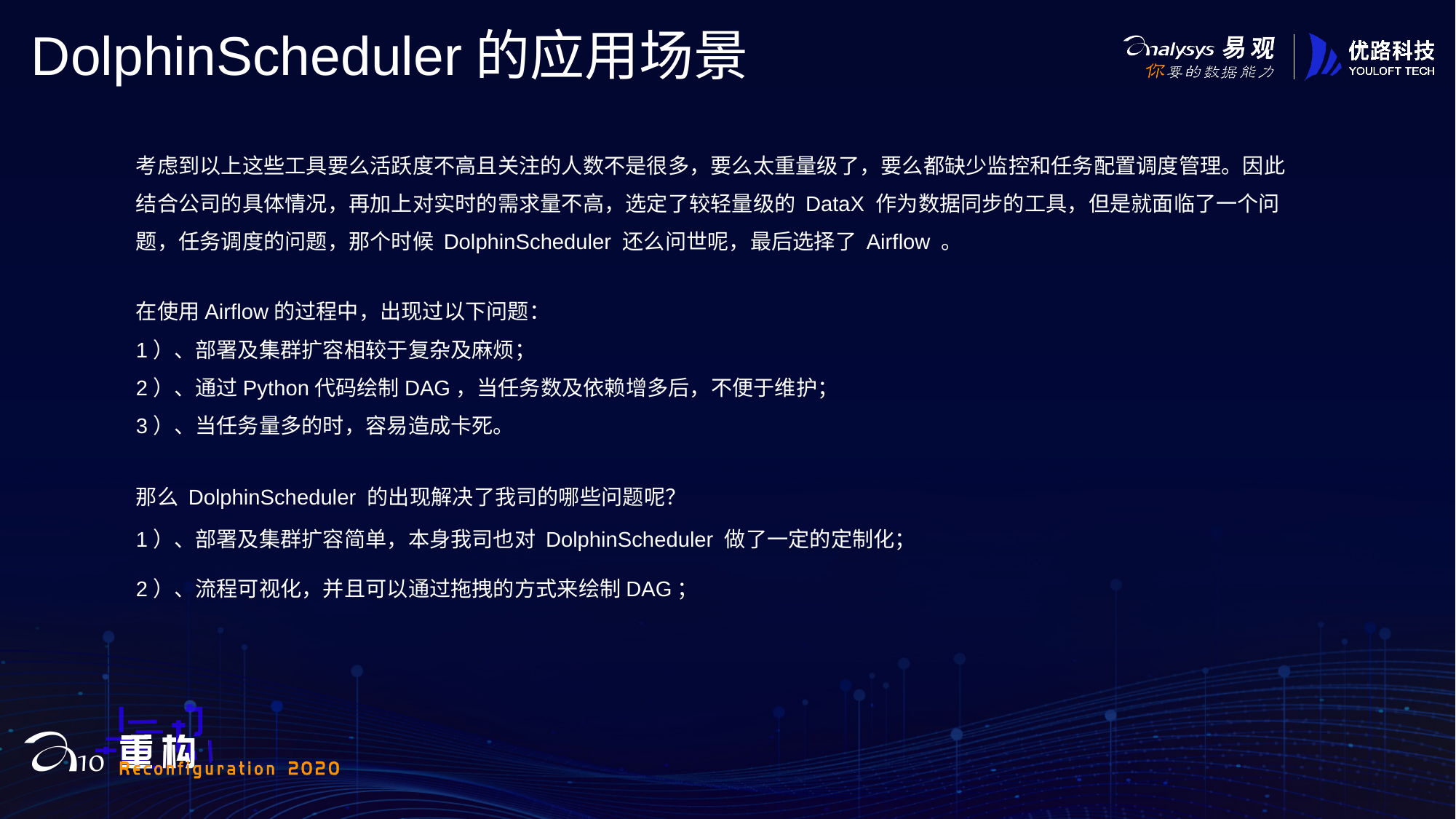

# DolphinScheduler的应用场景
考虑到以上这些工具要么活跃度不高且关注的人数不是很多，要么太重量级了，要么都缺少监控和任务配置调度管理。因此结合公司的具体情况，再加上对实时的需求量不高，选定了较轻量级的 DataX 作为数据同步的工具，但是就面临了一个问题，任务调度的问题，那个时候 DolphinScheduler 还么问世呢，最后选择了 Airflow 。
在使用Airflow的过程中，出现过以下问题：
1）、部署及集群扩容相较于复杂及麻烦；
2）、通过Python代码绘制DAG，当任务数及依赖增多后，不便于维护；
3）、当任务量多的时，容易造成卡死。
那么 DolphinScheduler 的出现解决了我司的哪些问题呢？
1）、部署及集群扩容简单，本身我司也对 DolphinScheduler 做了一定的定制化；
2）、流程可视化，并且可以通过拖拽的方式来绘制DAG；